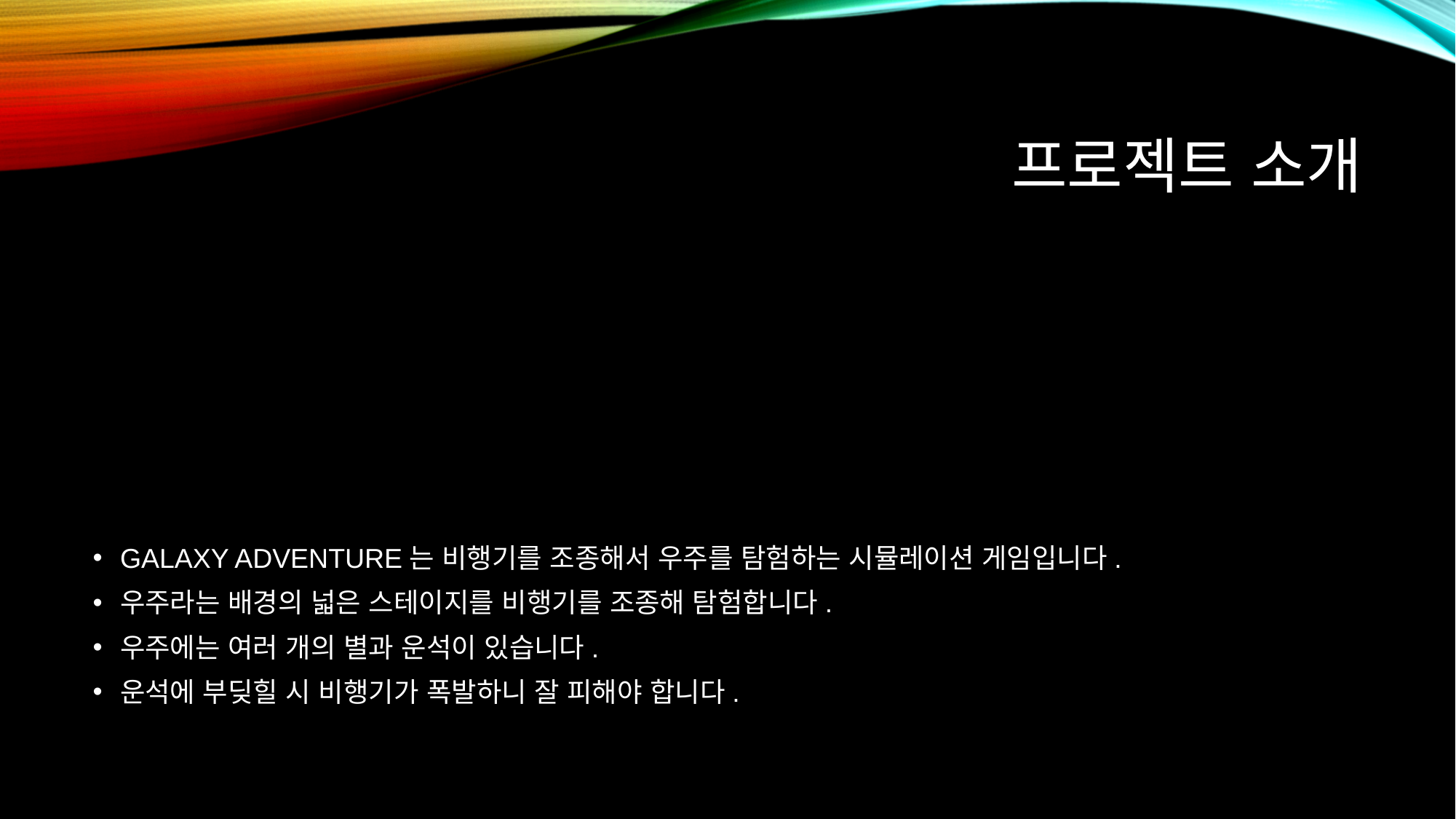

# 프로젝트 소개
GALAXY ADVENTURE는 비행기를 조종해서 우주를 탐험하는 시뮬레이션 게임입니다.
우주라는 배경의 넓은 스테이지를 비행기를 조종해 탐험합니다.
우주에는 여러 개의 별과 운석이 있습니다.
운석에 부딪힐 시 비행기가 폭발하니 잘 피해야 합니다.